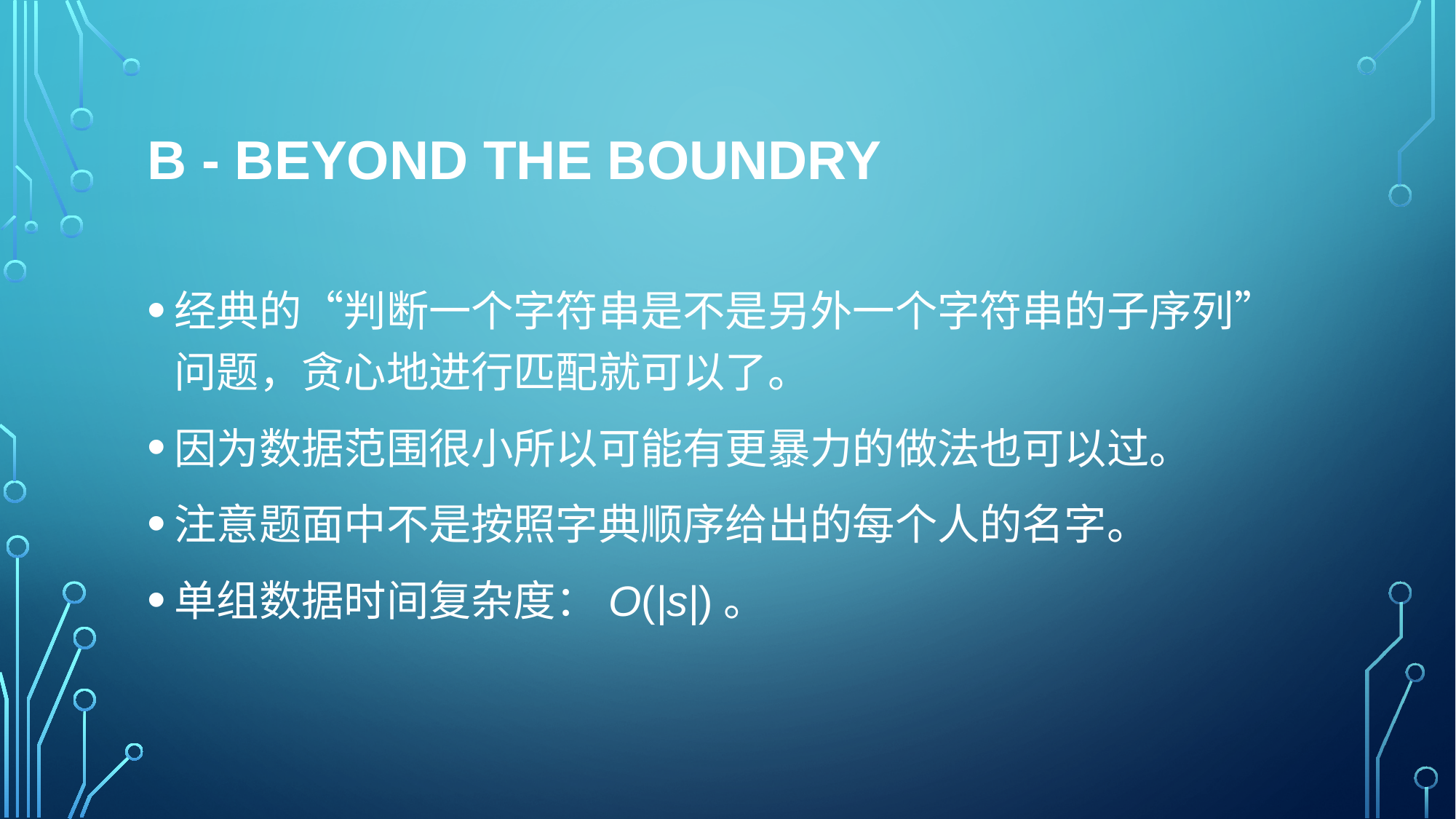

# B - Beyond the Boundry
经典的“判断一个字符串是不是另外一个字符串的子序列”问题，贪心地进行匹配就可以了。
因为数据范围很小所以可能有更暴力的做法也可以过。
注意题面中不是按照字典顺序给出的每个人的名字。
单组数据时间复杂度：O(|s|)。